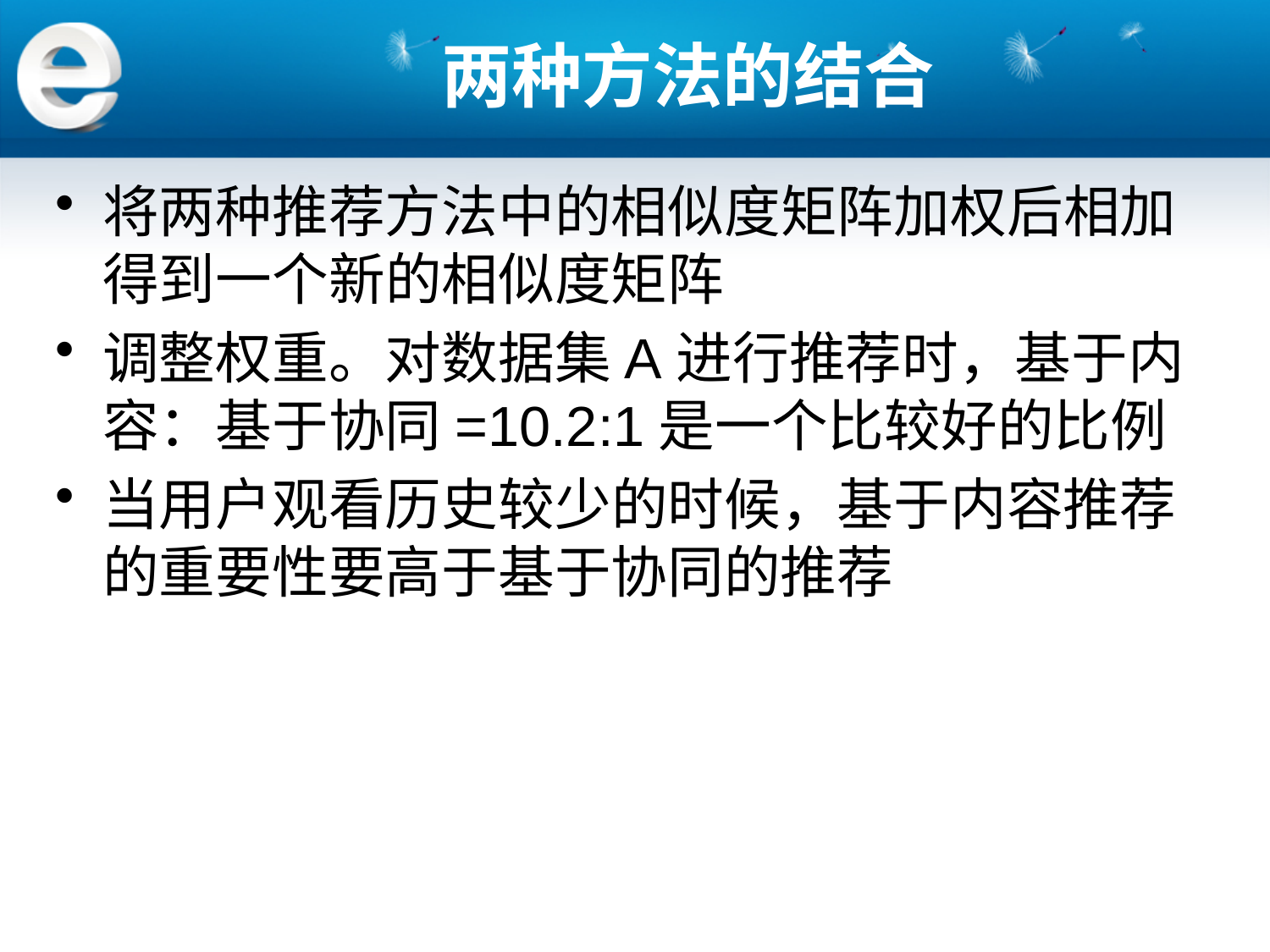

# 两种方法的结合
将两种推荐方法中的相似度矩阵加权后相加得到一个新的相似度矩阵
调整权重。对数据集A进行推荐时，基于内容：基于协同=10.2:1是一个比较好的比例
当用户观看历史较少的时候，基于内容推荐的重要性要高于基于协同的推荐